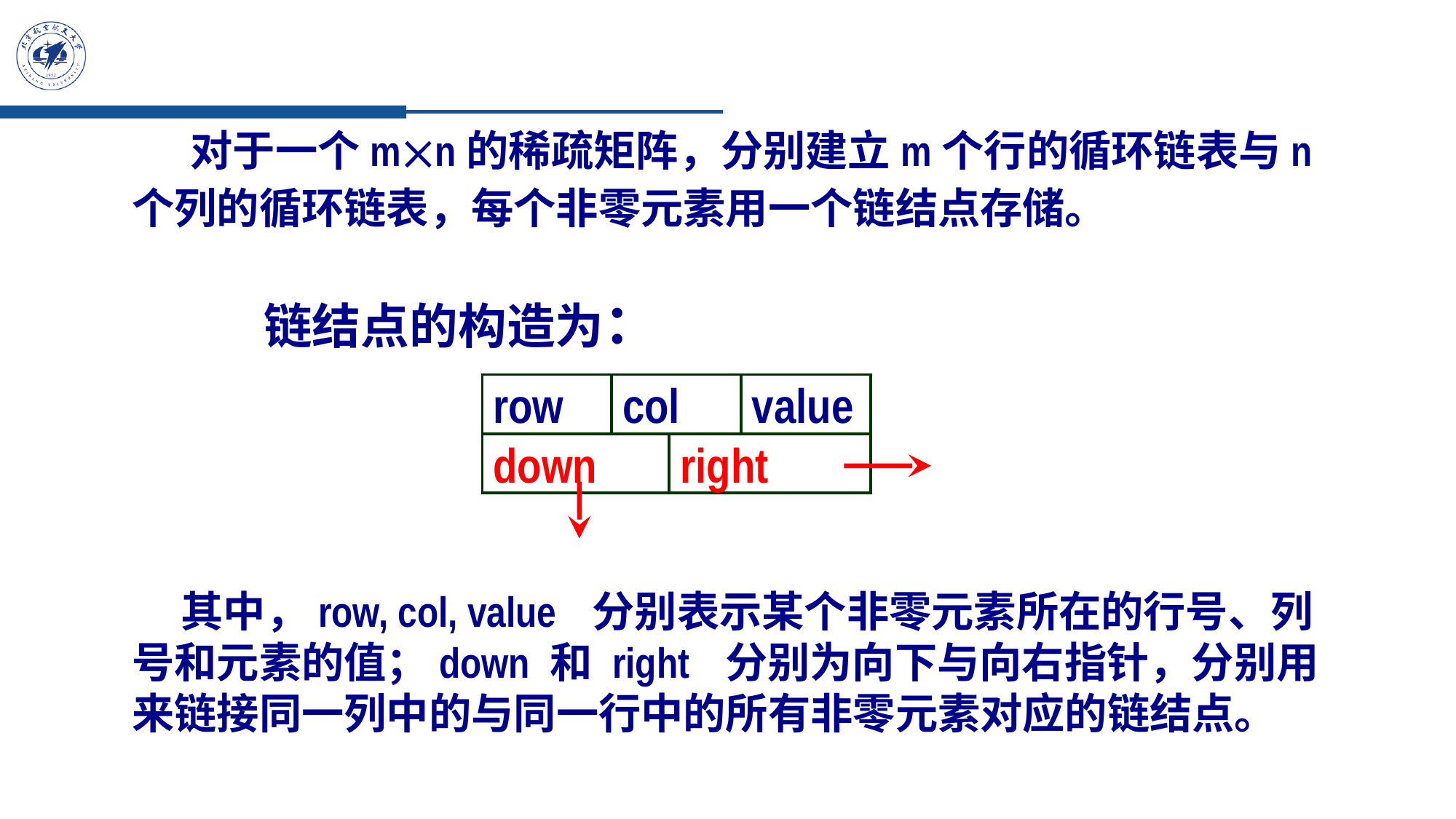

对于一个m×n的稀疏矩阵，分别建立m个行的循环链表与n个列的循环链表，每个非零元素用一个链结点存储。
链结点的构造为：
row
col
value
down
right

    其中，row, col, value 分别表示某个非零元素所在的行号、列号和元素的值；down 和 right 分别为向下与向右指针，分别用来链接同一列中的与同一行中的所有非零元素对应的链结点。